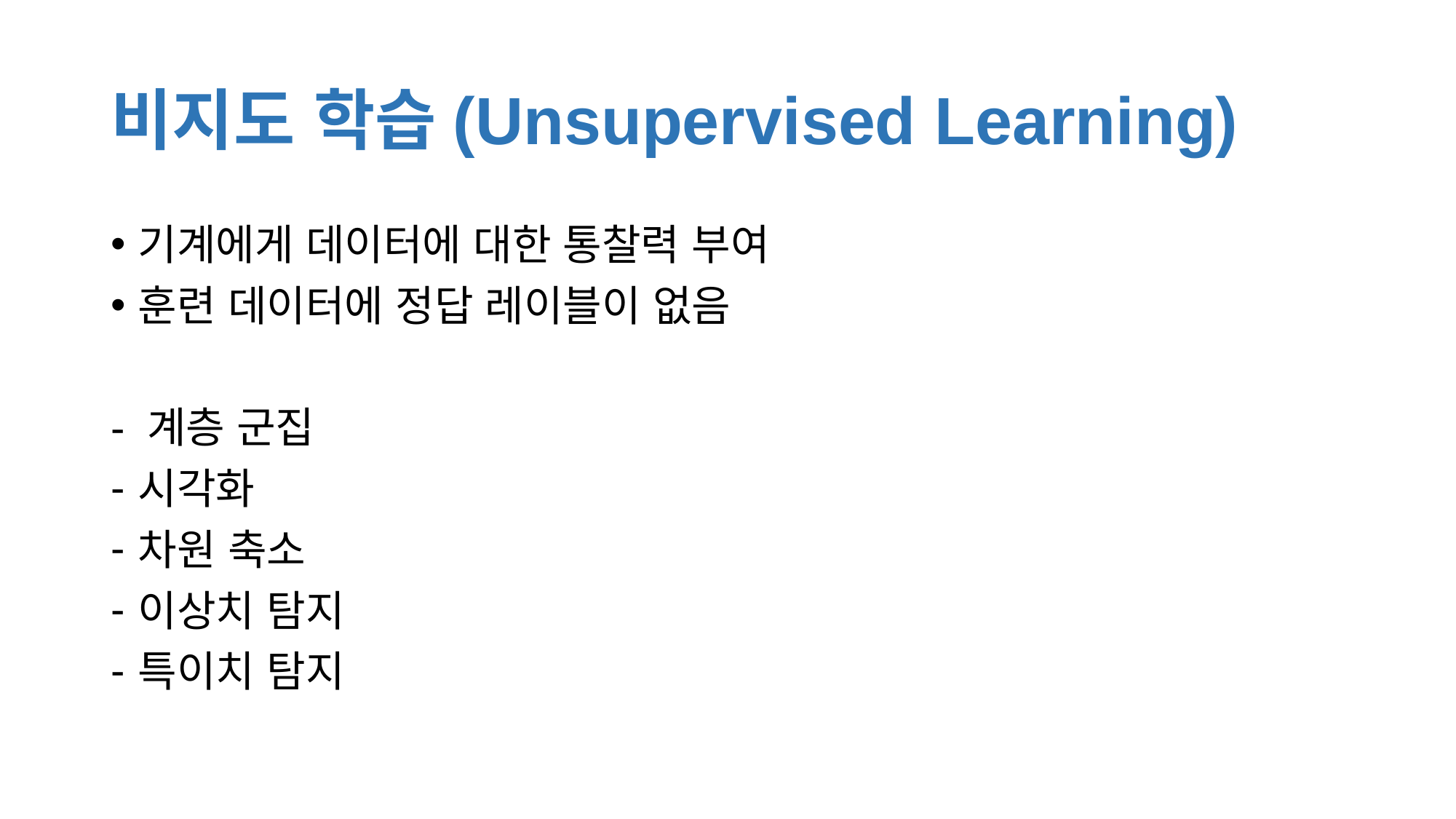

# 비지도 학습(Unsupervised Learning)
기계에게 데이터에 대한 통찰력 부여
훈련 데이터에 정답 레이블이 없음

- 계층 군집
시각화
차원 축소
이상치 탐지
특이치 탐지